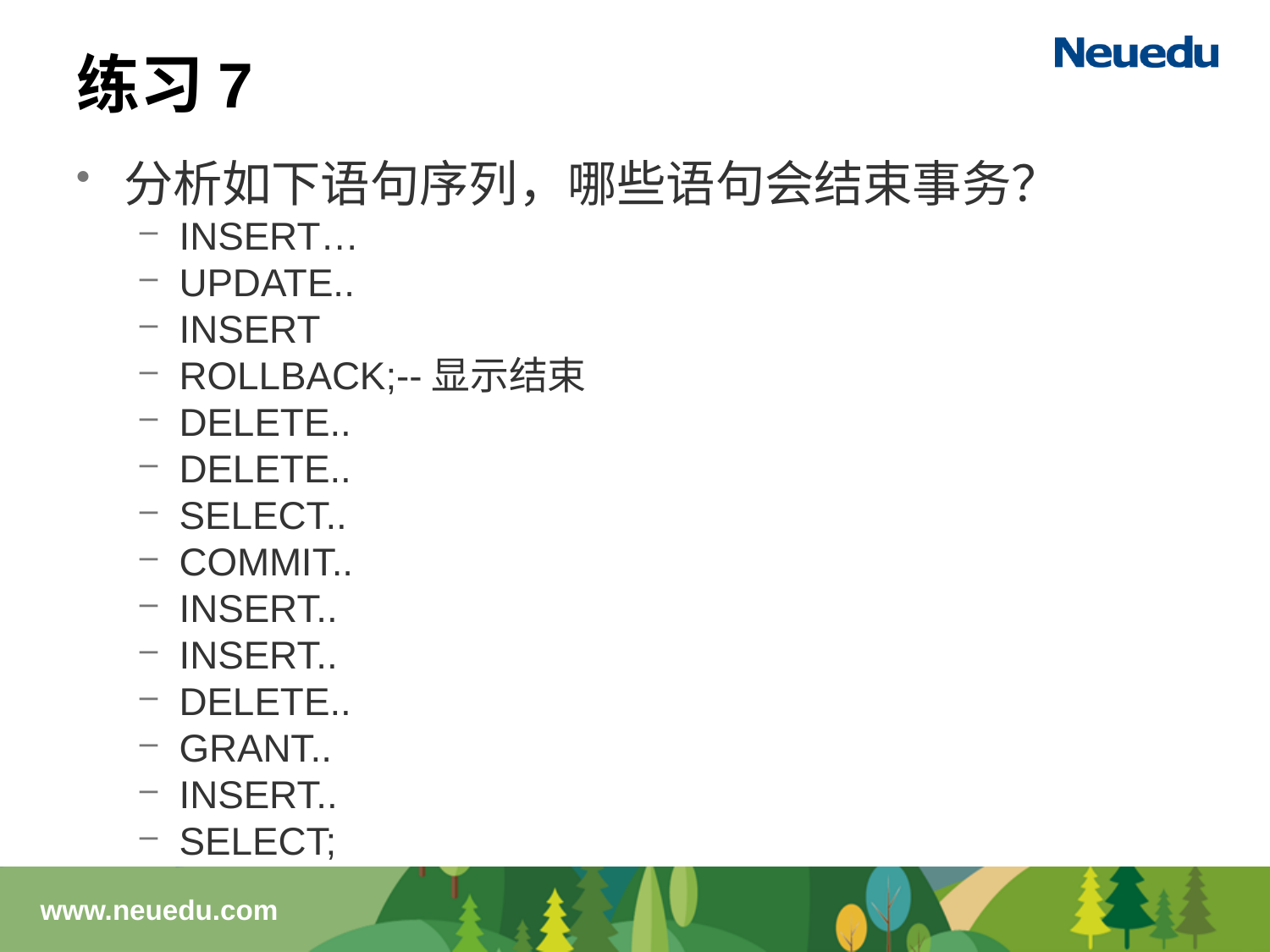

# 练习7
分析如下语句序列，哪些语句会结束事务？
INSERT…
UPDATE..
INSERT
ROLLBACK;--显示结束
DELETE..
DELETE..
SELECT..
COMMIT..
INSERT..
INSERT..
DELETE..
GRANT..
INSERT..
SELECT;